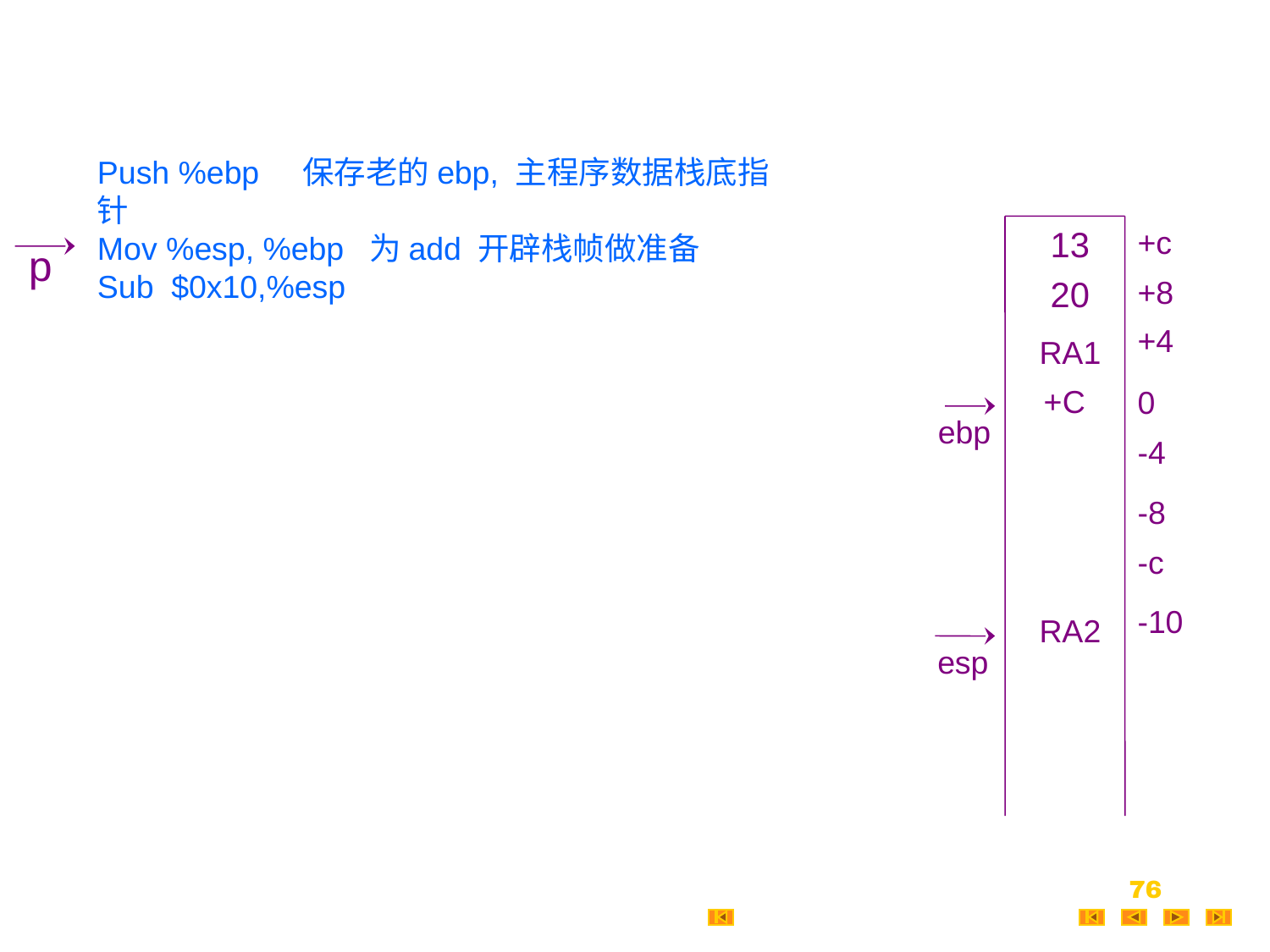

Push %ebp    保存老的ebp, 主程序数据栈底指针
Mov %esp, %ebp  为add 开辟栈帧做准备
Sub  $0x10,%esp

13
+c

p

20
+8
+4
RA1
+C
0
ebp

-4
-8
-c
-10
RA2
esp

76